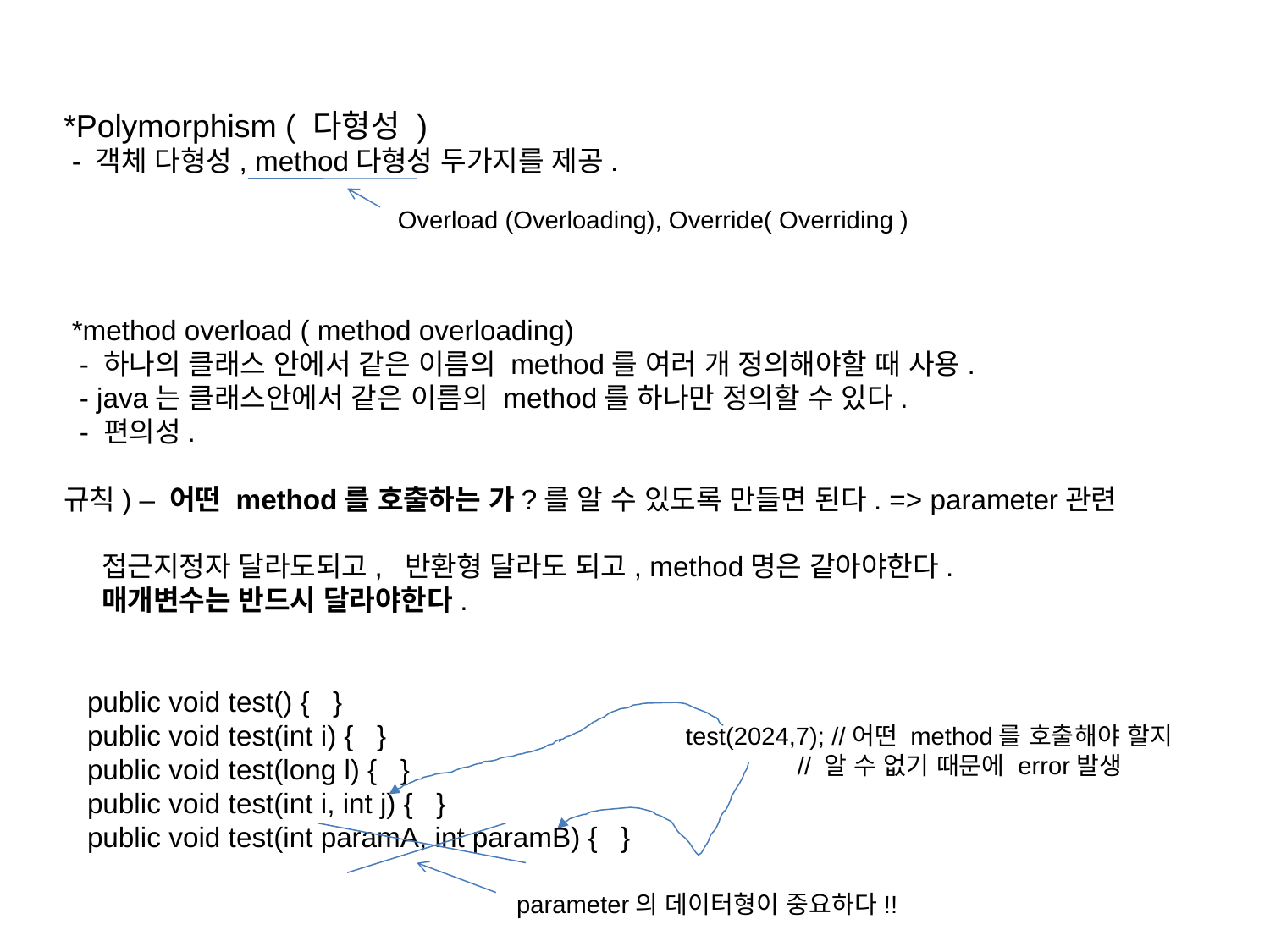

*Polymorphism ( 다형성 )
 - 객체 다형성, method다형성 두가지를 제공.

 *method overload ( method overloading)
  - 하나의 클래스 안에서 같은 이름의 method를 여러 개 정의해야할 때 사용.
  - java는 클래스안에서 같은 이름의 method를 하나만 정의할 수 있다.
  - 편의성.

규칙) – 어떤 method를 호출하는 가?를 알 수 있도록 만들면 된다. => parameter관련

    접근지정자 달라도되고,  반환형 달라도 되고, method명은 같아야한다.
    매개변수는 반드시 달라야한다.

   public void test() {   }
   public void test(int i) {   }
   public void test(long l) {   }
   public void test(int i, int j) {   }
   public void test(int paramA, int paramB) {   }

Overload (Overloading), Override( Overriding )

test(2024,7); //어떤 method를 호출해야 할지
                // 알 수 없기 때문에 error발생

parameter의 데이터형이 중요하다!!